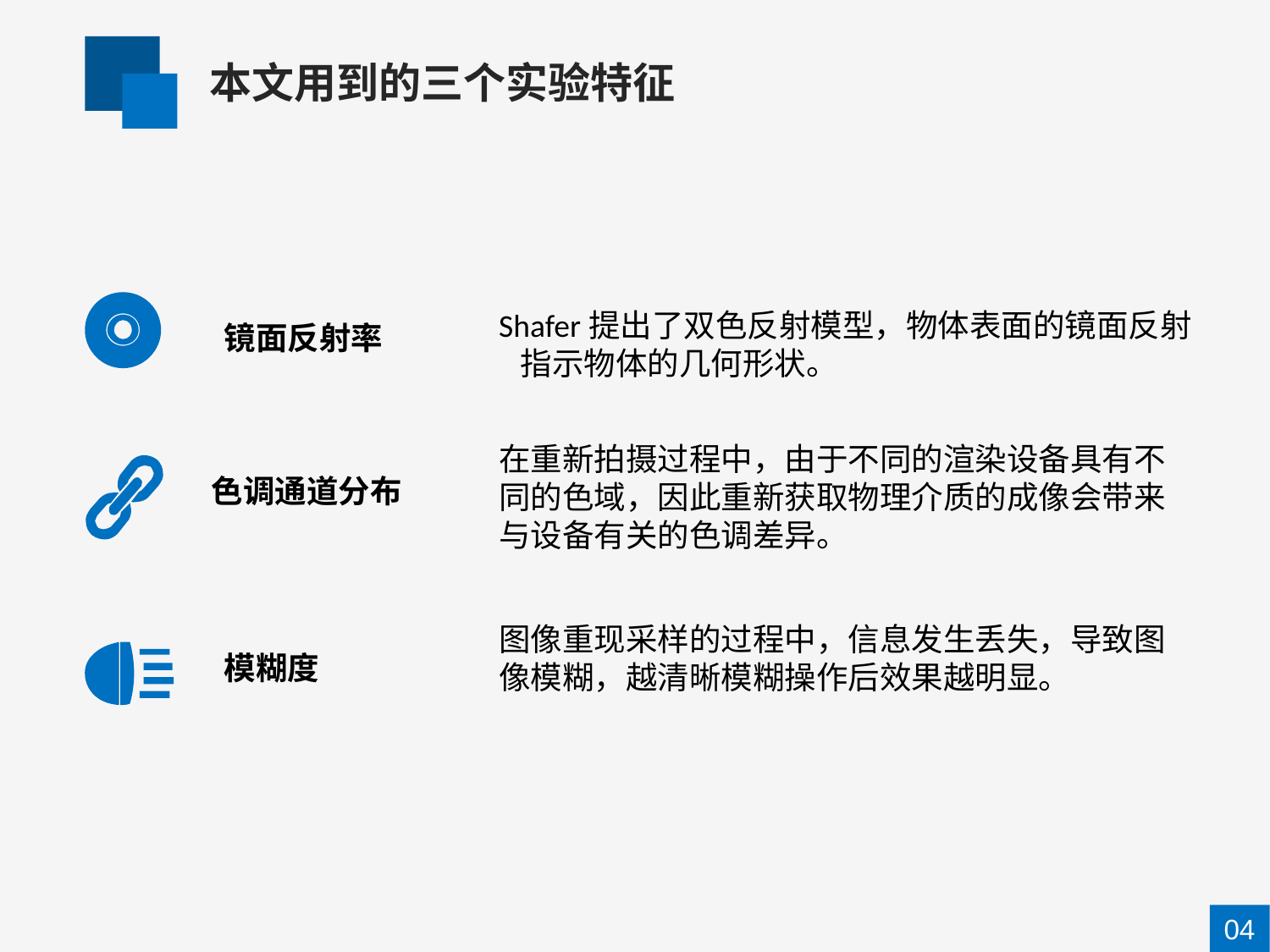

本文用到的三个实验特征

Shafer提出了双色反射模型，物体表面的镜面反射      指示物体的几何形状。

镜面反射率
在重新拍摄过程中，由于不同的渲染设备具有不同的色域，因此重新获取物理介质的成像会带来与设备有关的色调差异。

色调通道分布
图像重现采样的过程中，信息发生丢失，导致图像模糊，越清晰模糊操作后效果越明显。

模糊度
04